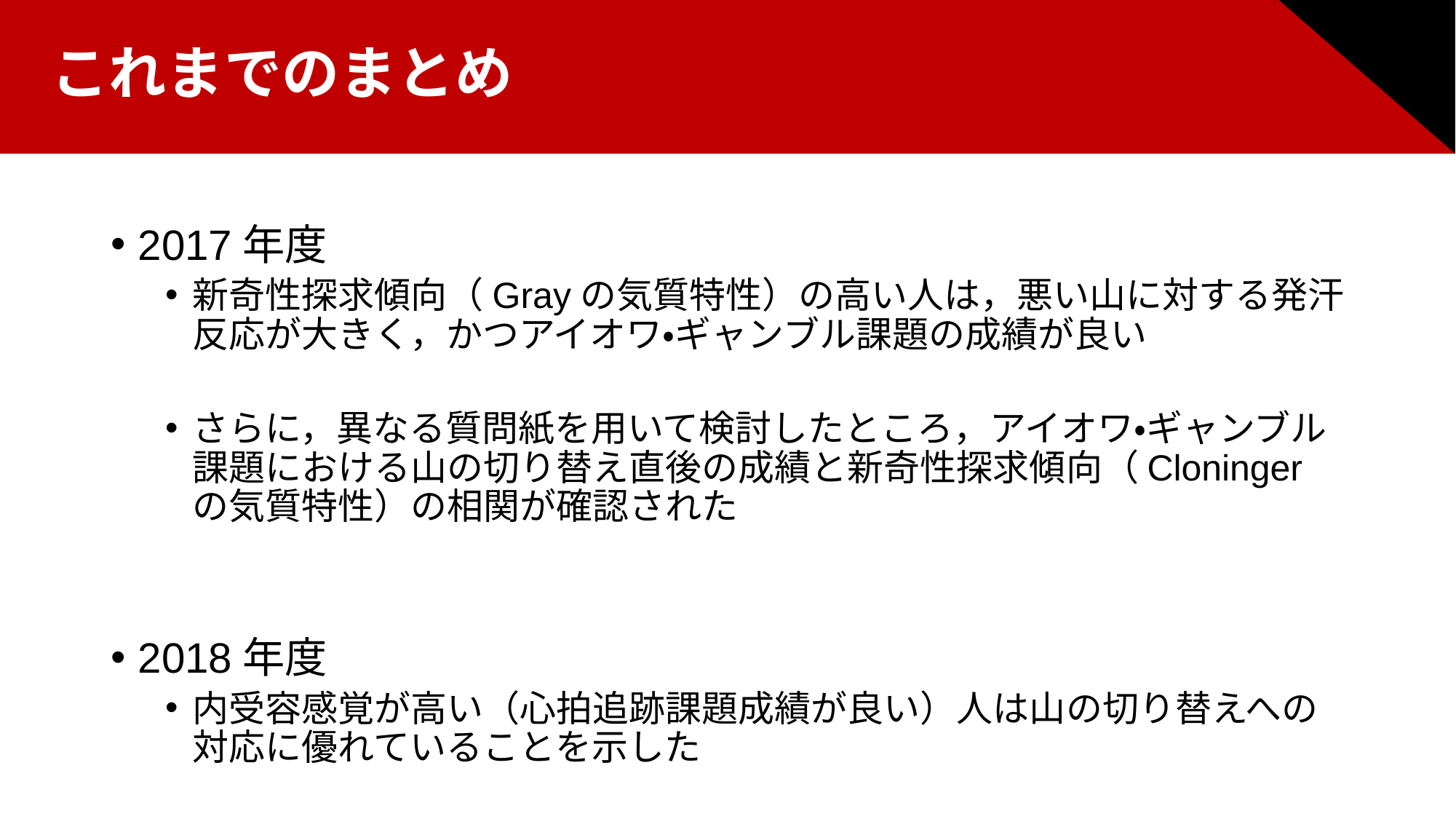

これまでのまとめ
2017年度
新奇性探求傾向（Grayの気質特性）の高い人は，悪い山に対する発汗反応が大きく，かつアイオワ・ギャンブル課題の成績が良い

さらに，異なる質問紙を用いて検討したところ，アイオワ・ギャンブル課題における山の切り替え直後の成績と新奇性探求傾向（Cloningerの気質特性）の相関が確認された

2018年度
内受容感覚が高い（心拍追跡課題成績が良い）人は山の切り替えへの対応に優れていることを示した